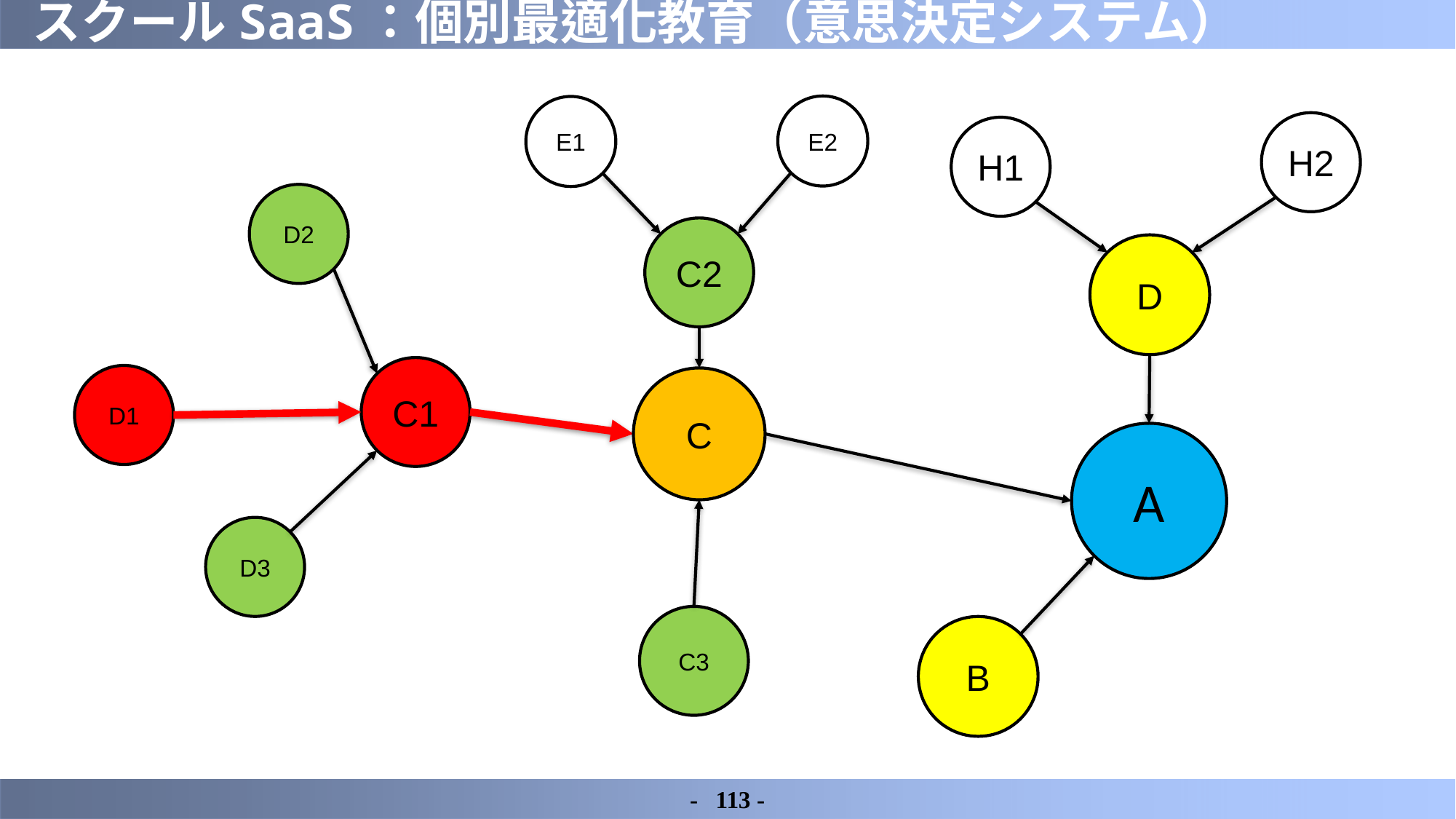

# スクールSaaS：個別最適化教育（意思決定システム）
E2
E1
H2
H1
D2
C2
D
C1
D1
C
A
D3
C3
B
-	113 -